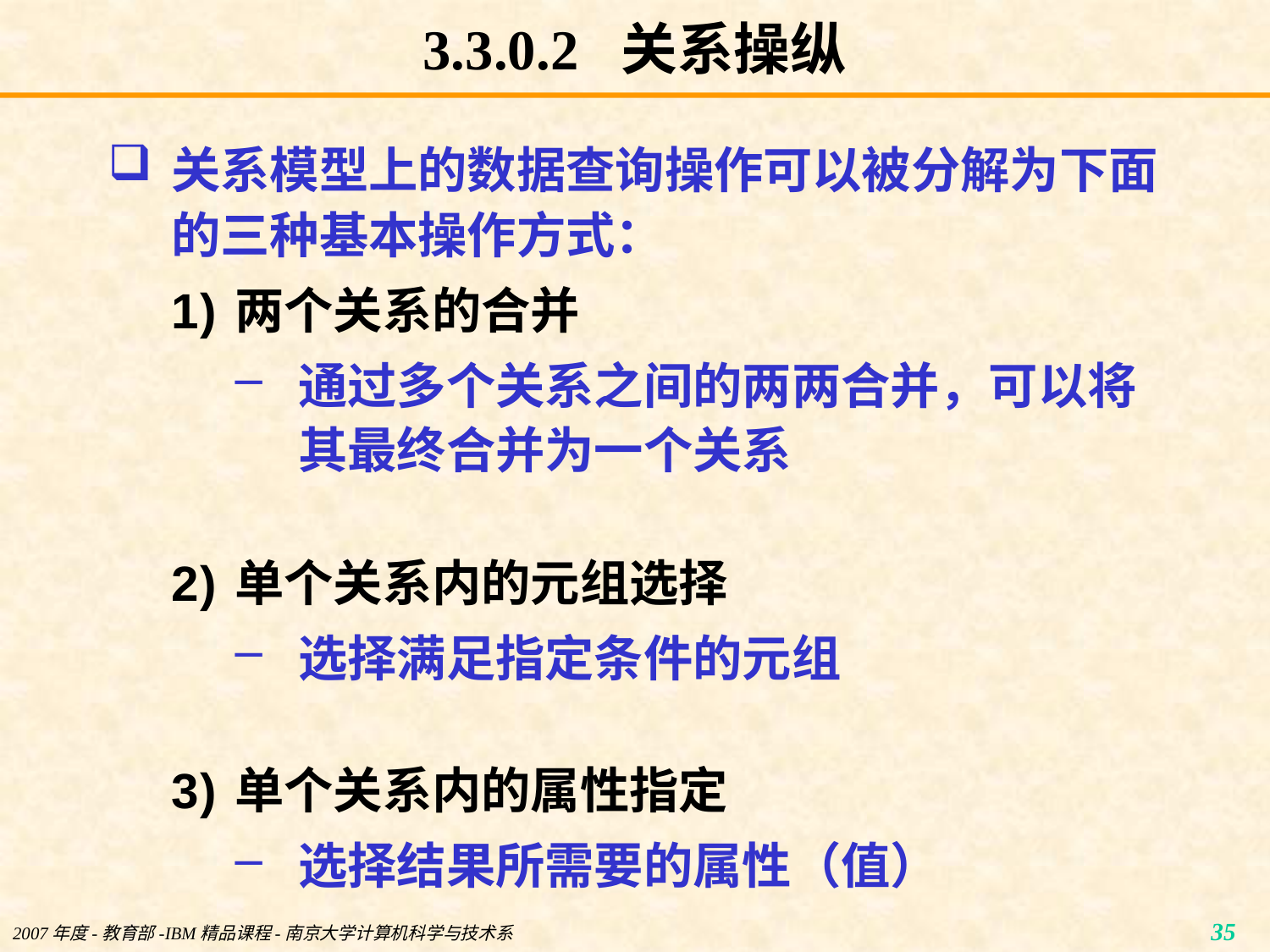

# 3.3.0.2  关系操纵
关系模型上的数据查询操作可以被分解为下面的三种基本操作方式：
两个关系的合并
通过多个关系之间的两两合并，可以将其最终合并为一个关系

单个关系内的元组选择
选择满足指定条件的元组

单个关系内的属性指定
选择结果所需要的属性（值）
35
2007年度-教育部-IBM精品课程-南京大学计算机科学与技术系